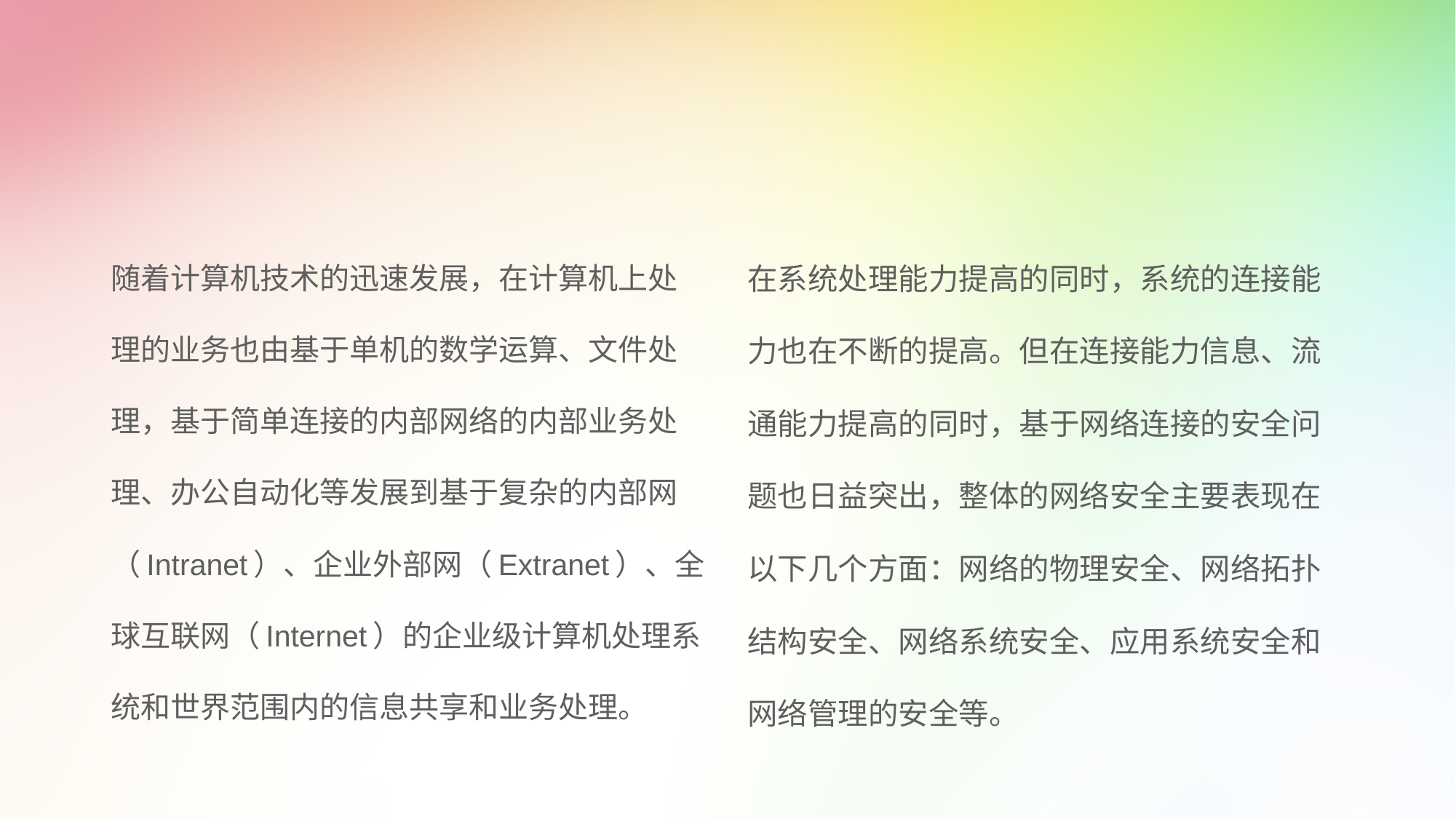

#
随着计算机技术的迅速发展，在计算机上处理的业务也由基于单机的数学运算、文件处理，基于简单连接的内部网络的内部业务处理、办公自动化等发展到基于复杂的内部网（Intranet）、企业外部网（Extranet）、全球互联网（Internet）的企业级计算机处理系统和世界范围内的信息共享和业务处理。
在系统处理能力提高的同时，系统的连接能力也在不断的提高。但在连接能力信息、流通能力提高的同时，基于网络连接的安全问题也日益突出，整体的网络安全主要表现在以下几个方面：网络的物理安全、网络拓扑结构安全、网络系统安全、应用系统安全和网络管理的安全等。